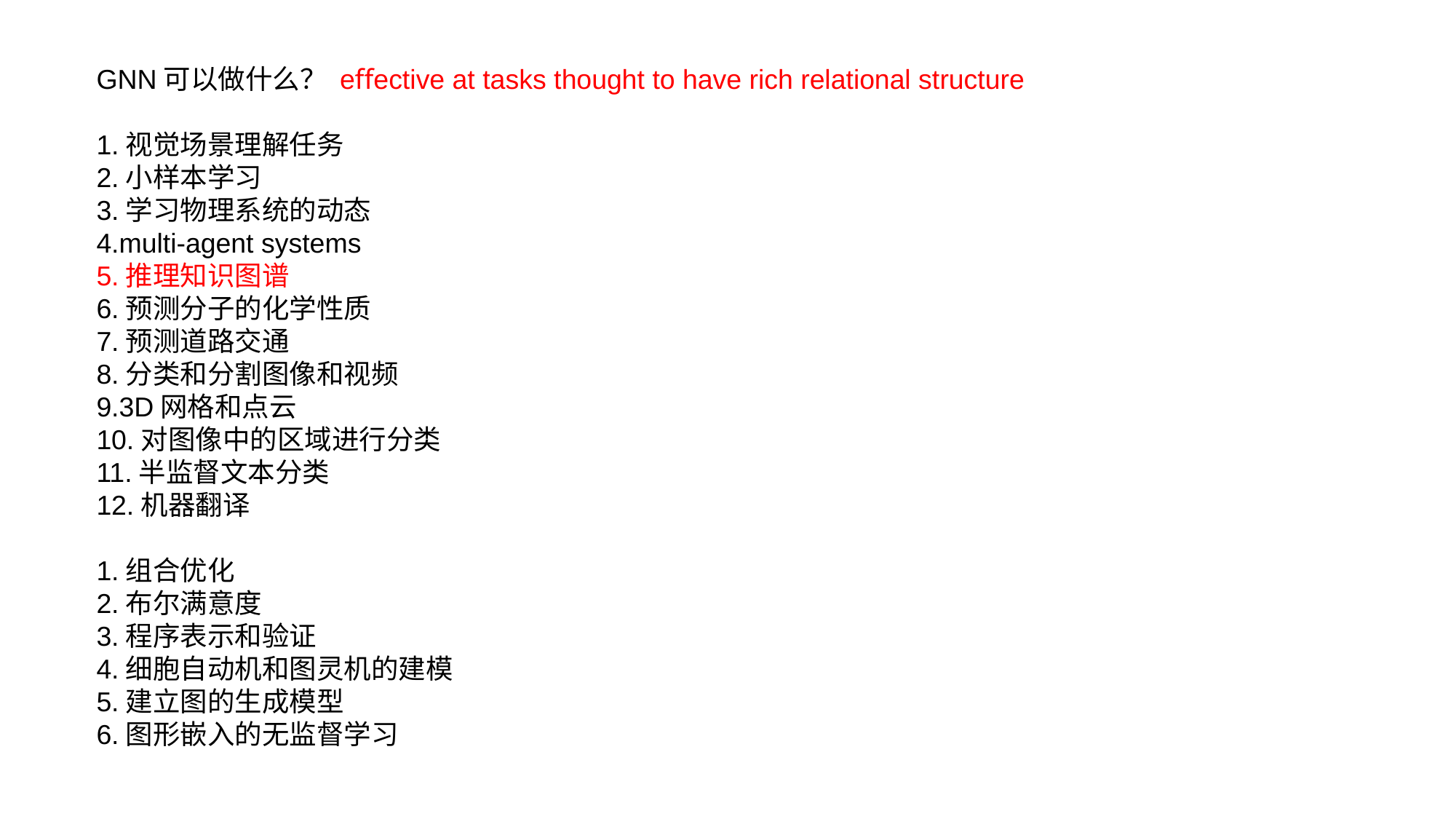

GNN可以做什么？ eﬀective at tasks thought to have rich relational structure

1.视觉场景理解任务
2.小样本学习
3.学习物理系统的动态
4.multi-agent systems
5.推理知识图谱
6.预测分子的化学性质
7.预测道路交通
8.分类和分割图像和视频
9.3D网格和点云
10.对图像中的区域进行分类
11.半监督文本分类
12.机器翻译

1.组合优化
2.布尔满意度
3.程序表示和验证
4.细胞自动机和图灵机的建模
5.建立图的生成模型
6.图形嵌入的无监督学习